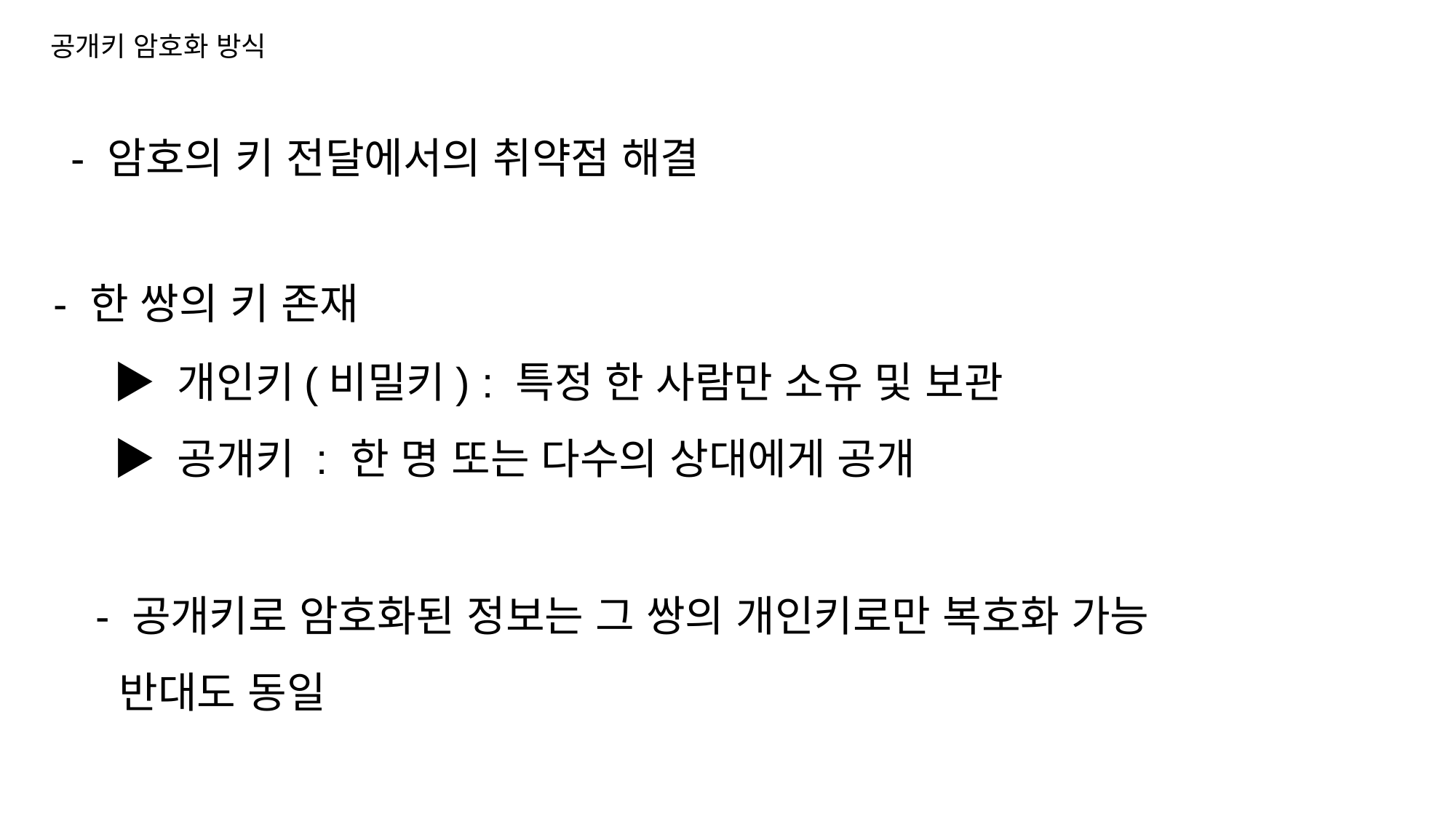

공개키 암호화 방식
- 암호의 키 전달에서의 취약점 해결
- 한 쌍의 키 존재
▶ 개인키(비밀키) : 특정 한 사람만 소유 및 보관
▶ 공개키 : 한 명 또는 다수의 상대에게 공개
- 공개키로 암호화된 정보는 그 쌍의 개인키로만 복호화 가능
  반대도 동일